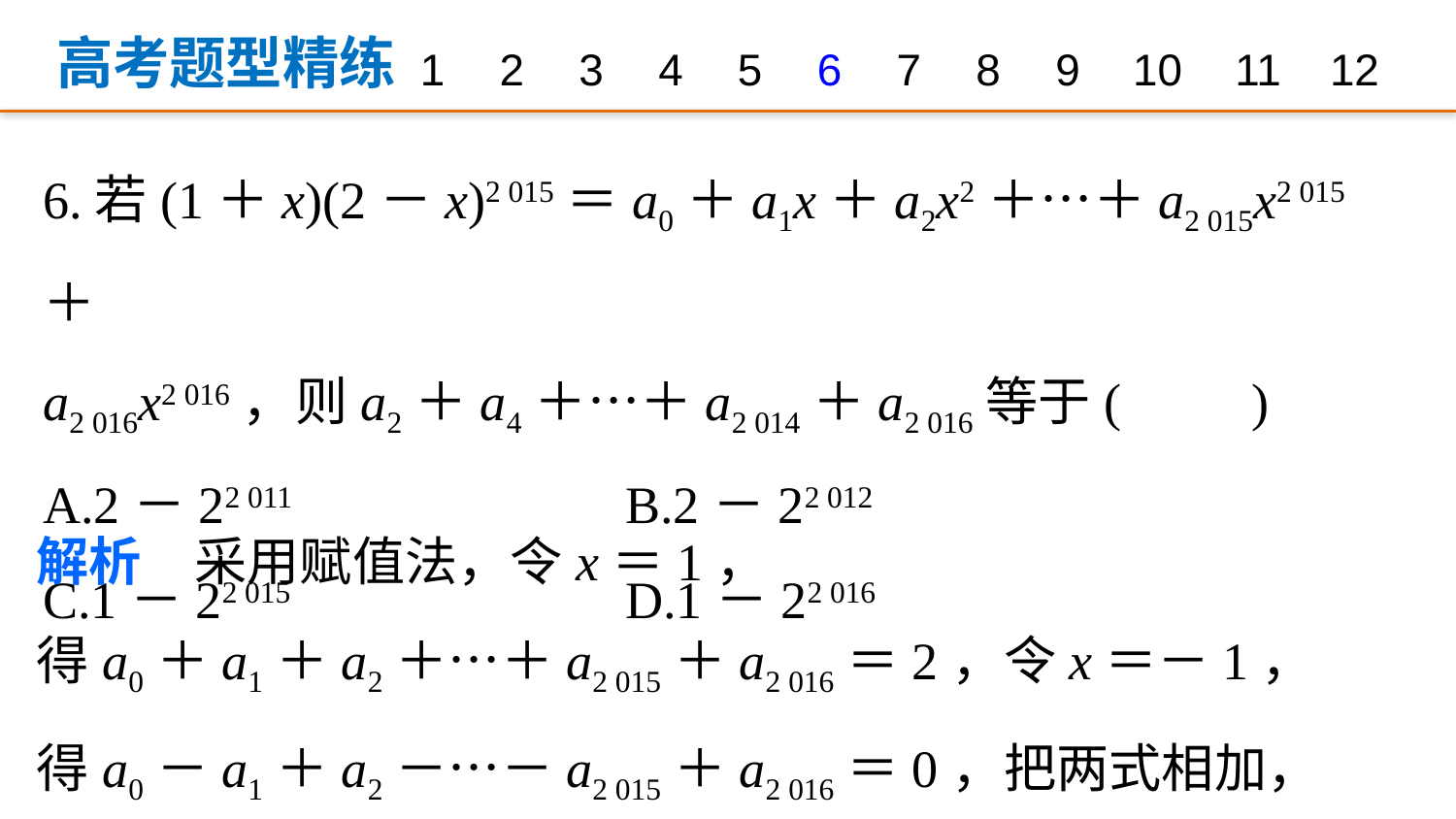

高考题型精练
1
2
3
4
5
6
7
8
9
12
10
11
6.若(1＋x)(2－x)2 015＝a0＋a1x＋a2x2＋…＋a2 015x2 015＋
a2 016x2 016，则a2＋a4＋…＋a2 014＋a2 016等于(　　)
A.2－22 011  			B.2－22 012
C.1－22 015  			D.1－22 016
解析　采用赋值法，令x＝1，
得a0＋a1＋a2＋…＋a2 015＋a2 016＝2，令x＝－1，
得a0－a1＋a2－…－a2 015＋a2 016＝0，把两式相加，